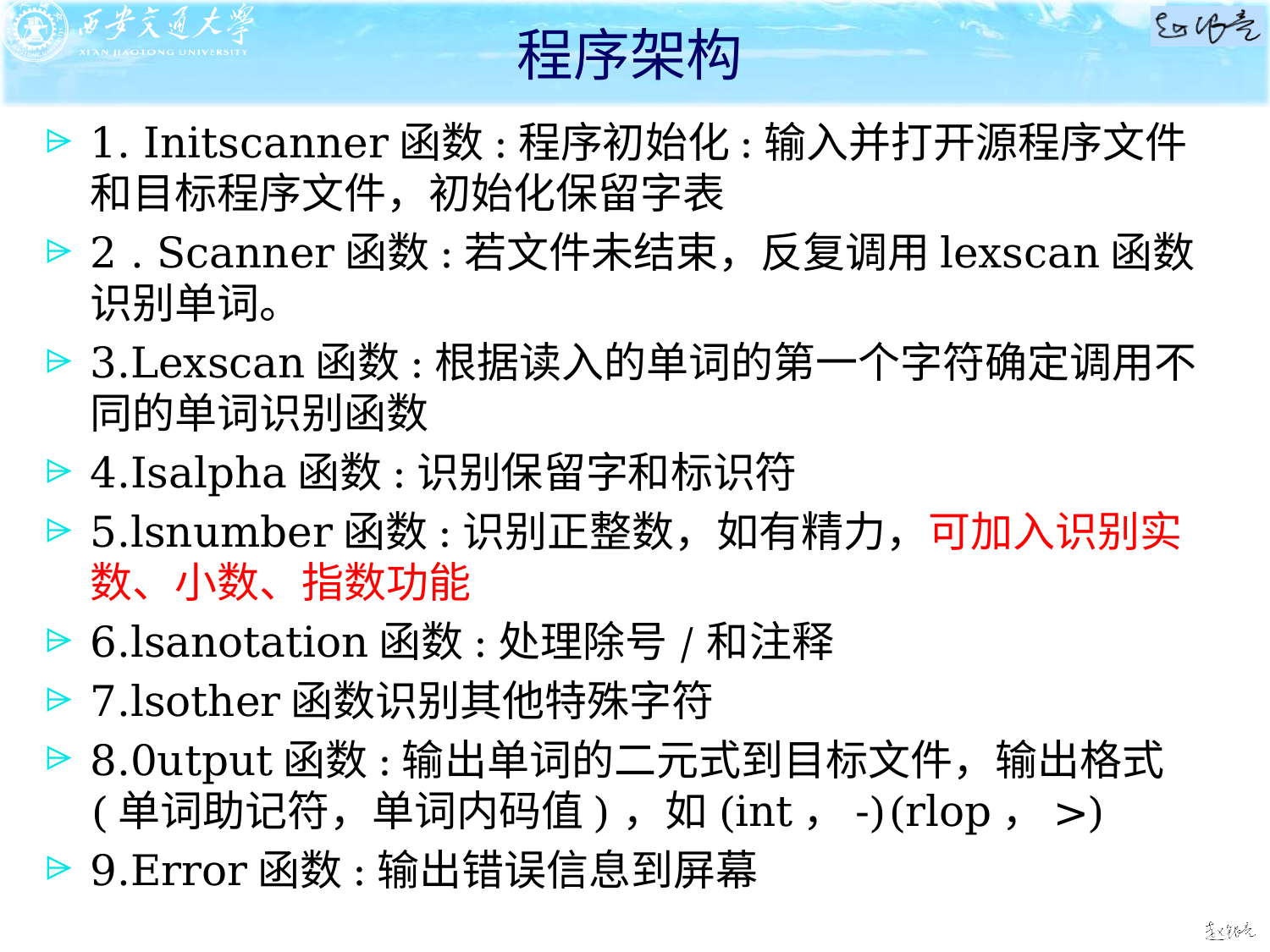

# 程序架构
1. Initscanner函数:程序初始化:输入并打开源程序文件和目标程序文件，初始化保留字表
2 . Scanner函数:若文件未结束，反复调用lexscan函数识别单词。
3.Lexscan函数:根据读入的单词的第一个字符确定调用不同的单词识别函数
4.Isalpha函数:识别保留字和标识符
5.lsnumber函数:识别正整数，如有精力，可加入识别实数、小数、指数功能
6.lsanotation函数:处理除号/和注释
7.lsother函数识别其他特殊字符
8.0utput函数:输出单词的二元式到目标文件，输出格式(单词助记符，单词内码值)，如(int，-)(rlop，>)
9.Error函数:输出错误信息到屏幕